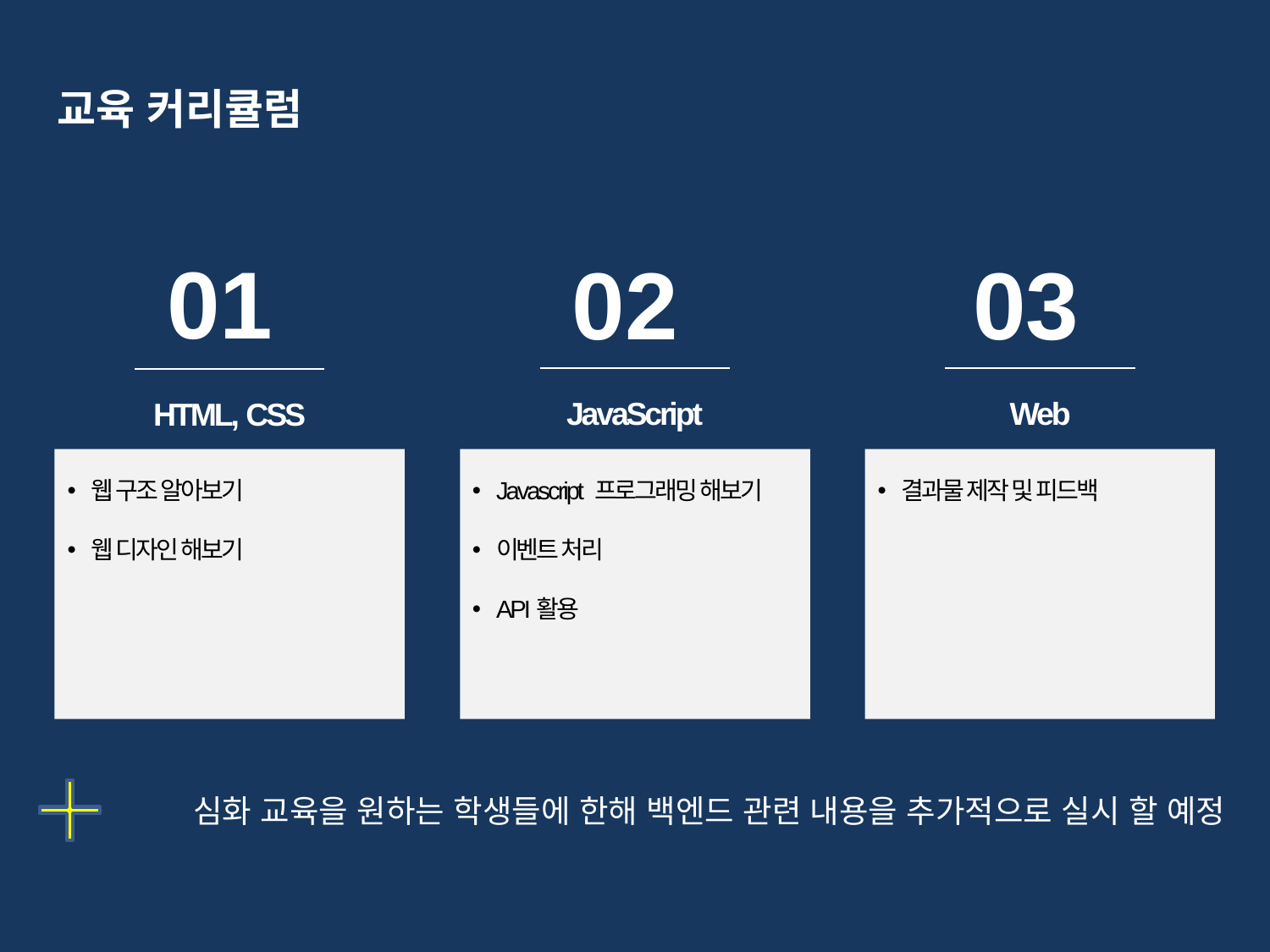

교육 커리큘럼
01
HTML, CSS
02
JavaScript
03
Web

웹 구조 알아보기

웹 디자인 해보기

Javascript 프로그래밍 해보기

이벤트 처리

API활용

결과물 제작 및 피드백

심화 교육을 원하는 학생들에 한해 백엔드 관련 내용을 추가적으로 실시 할 예정